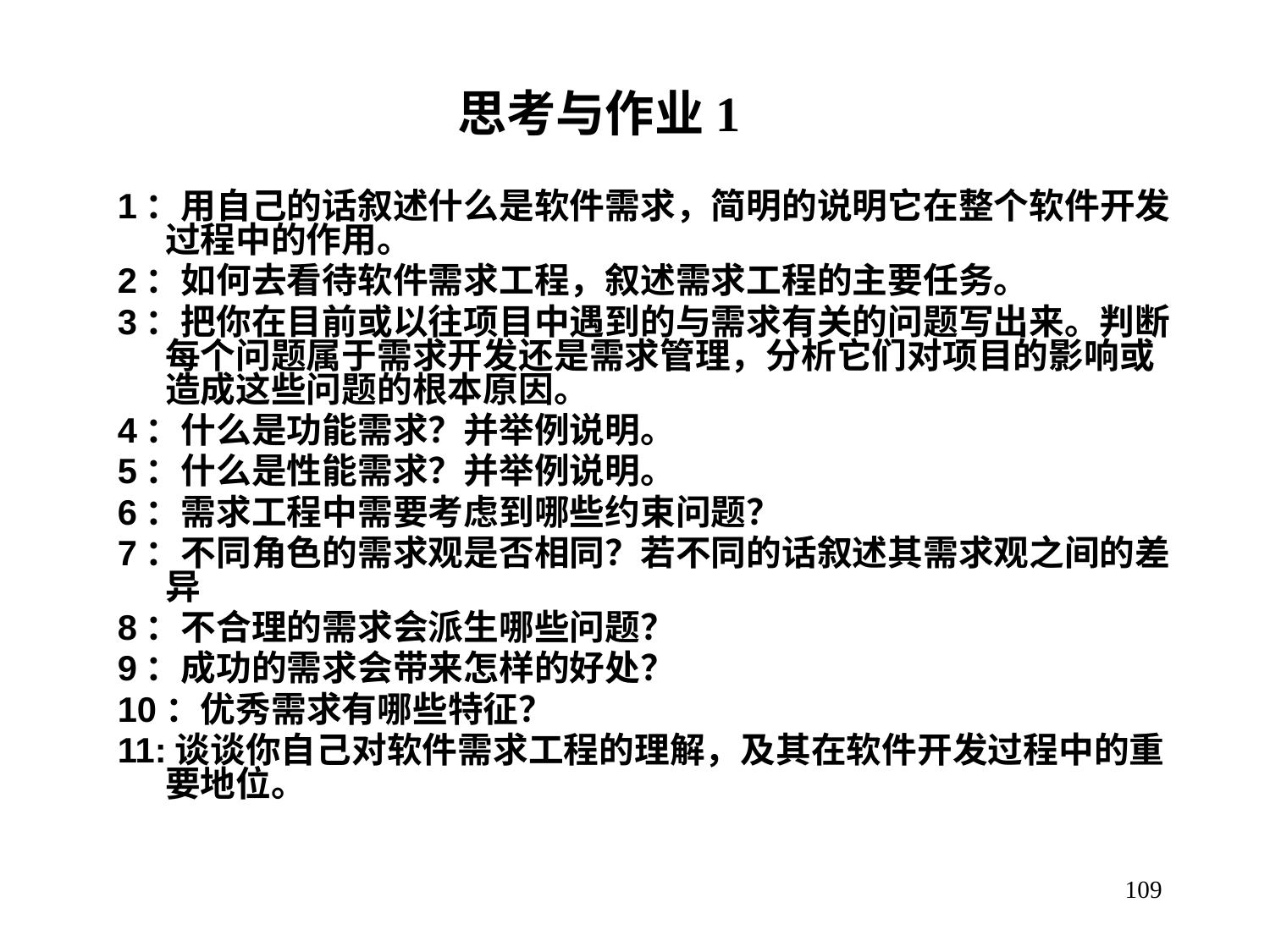

思考与作业1
# 1：用自己的话叙述什么是软件需求，简明的说明它在整个软件开发过程中的作用。
2：如何去看待软件需求工程，叙述需求工程的主要任务。
3：把你在目前或以往项目中遇到的与需求有关的问题写出来。判断每个问题属于需求开发还是需求管理，分析它们对项目的影响或造成这些问题的根本原因。
4：什么是功能需求？并举例说明。
5：什么是性能需求？并举例说明。
6：需求工程中需要考虑到哪些约束问题？
7：不同角色的需求观是否相同？若不同的话叙述其需求观之间的差异
8：不合理的需求会派生哪些问题？
9：成功的需求会带来怎样的好处？
10：优秀需求有哪些特征？
11:谈谈你自己对软件需求工程的理解，及其在软件开发过程中的重要地位。

109